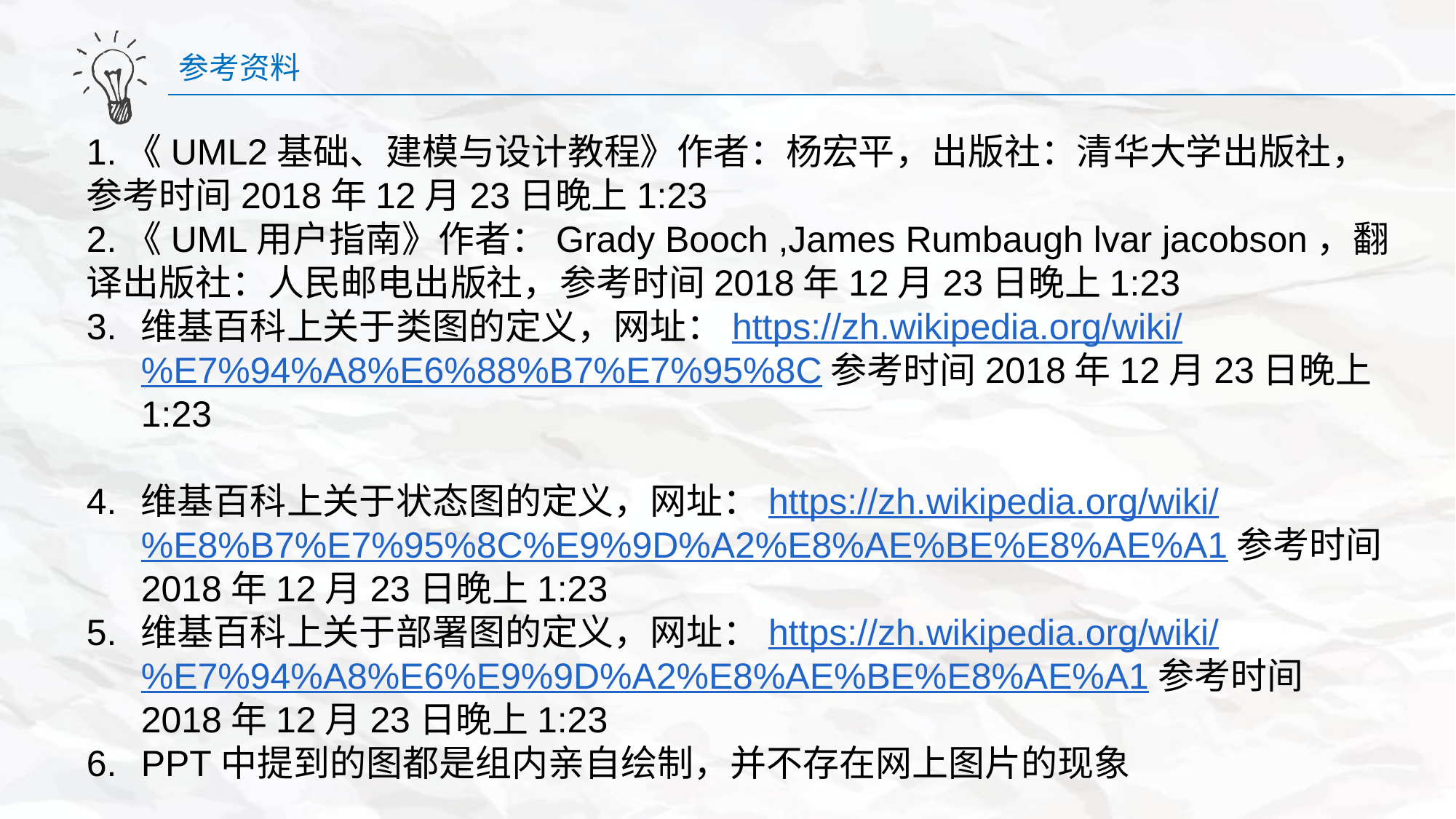

参考资料
1.《UML2基础、建模与设计教程》作者：杨宏平，出版社：清华大学出版社，参考时间2018年12月23日晚上1:23
2.《UML用户指南》作者：Grady Booch ,James Rumbaugh lvar jacobson，翻译出版社：人民邮电出版社，参考时间2018年12月23日晚上1:23
维基百科上关于类图的定义，网址：https://zh.wikipedia.org/wiki/%E7%94%A8%E6%88%B7%E7%95%8C参考时间2018年12月23日晚上1:23

维基百科上关于状态图的定义，网址：https://zh.wikipedia.org/wiki/%E8%B7%E7%95%8C%E9%9D%A2%E8%AE%BE%E8%AE%A1参考时间2018年12月23日晚上1:23
维基百科上关于部署图的定义，网址：https://zh.wikipedia.org/wiki/%E7%94%A8%E6%E9%9D%A2%E8%AE%BE%E8%AE%A1参考时间2018年12月23日晚上1:23
PPT中提到的图都是组内亲自绘制，并不存在网上图片的现象